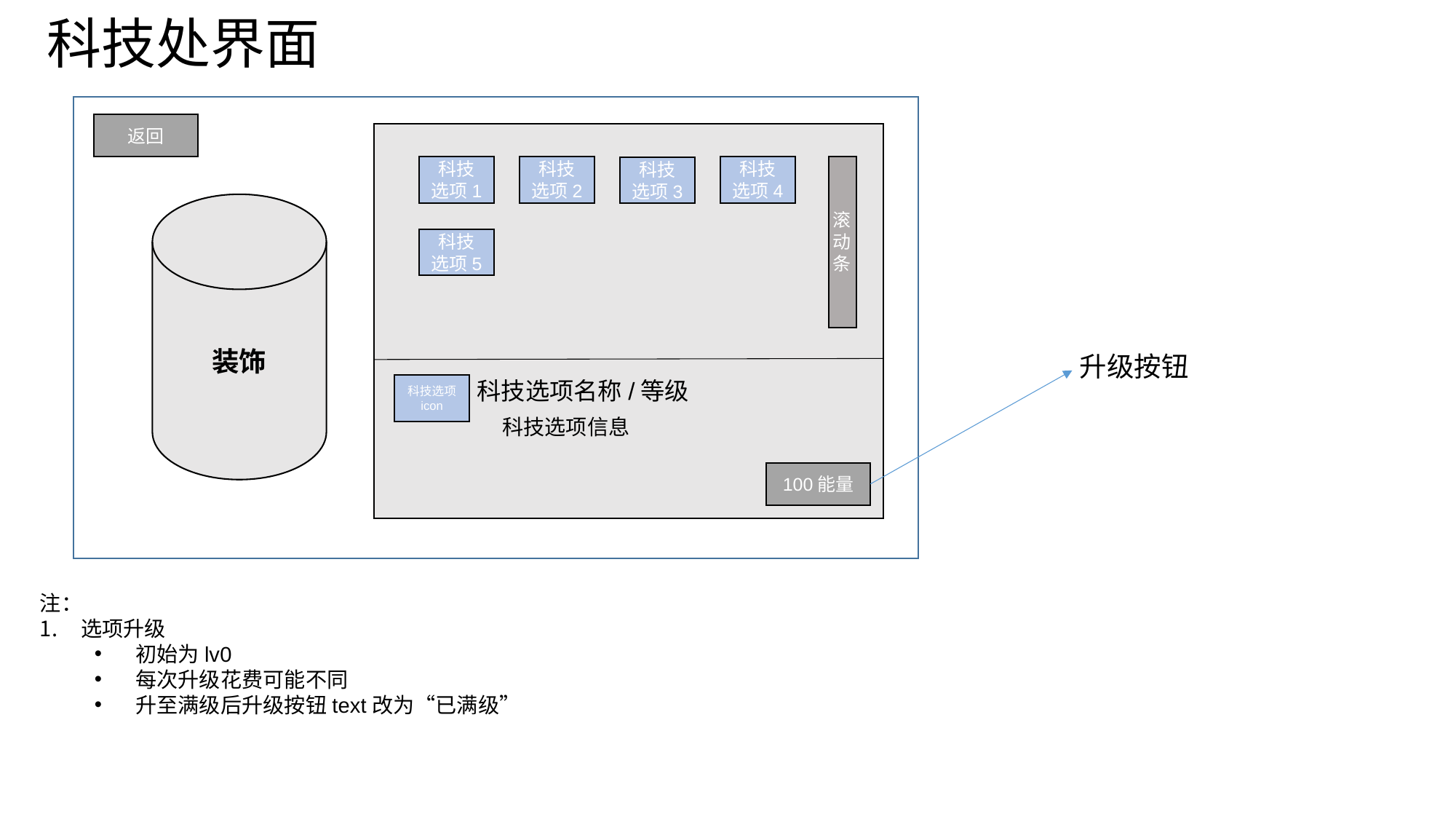

科技处界面

返回

科技选项2
科技选项4
科技选项1
科技选项3
装饰
滚动条
科技选项5
升级按钮
科技选项名称/等级
科技选项
icon
科技选项信息
滚动条
100能量
注：
选项升级
初始为lv0
每次升级花费可能不同
升至满级后升级按钮text改为“已满级”